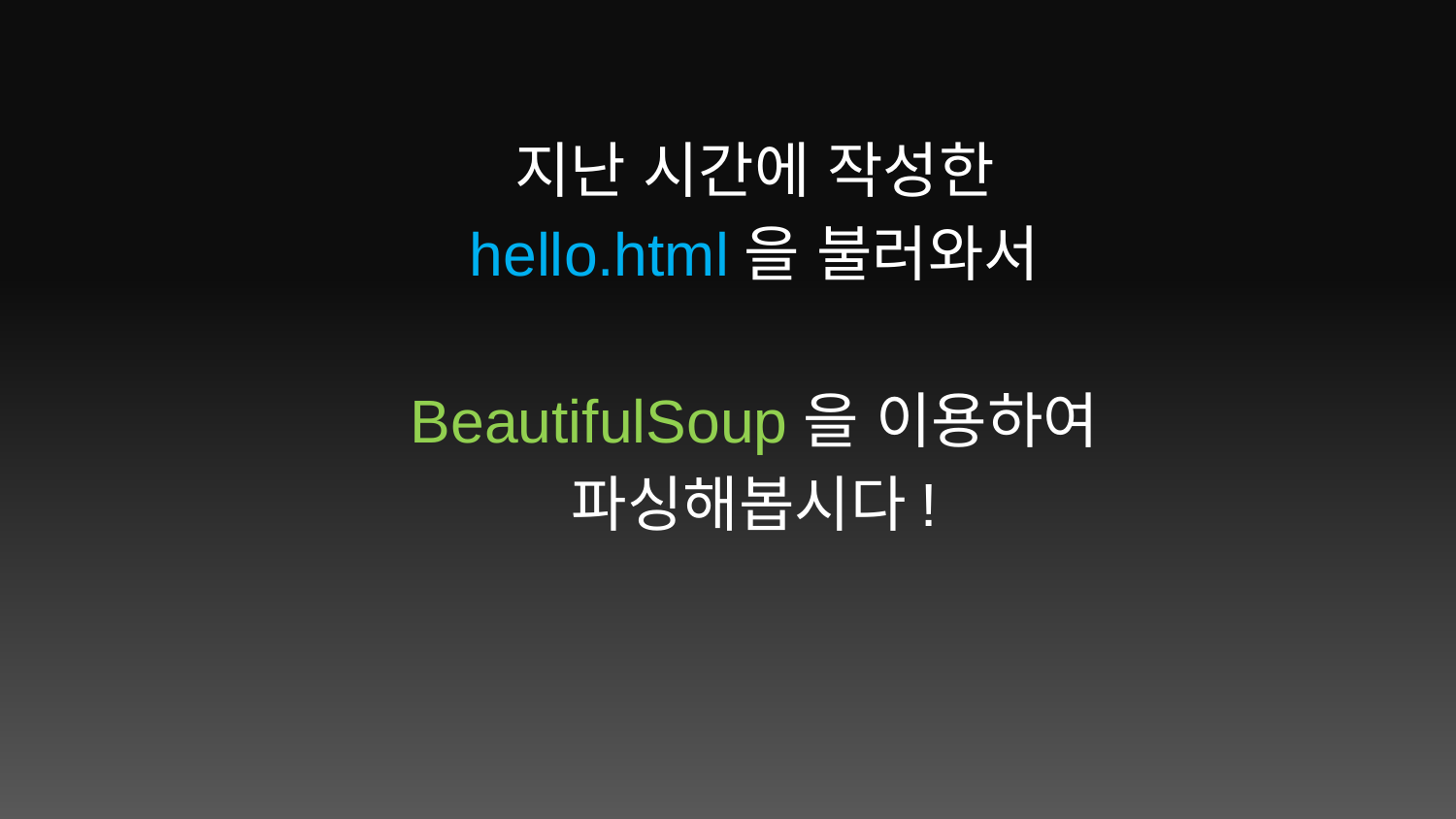

지난 시간에 작성한
hello.html을 불러와서

BeautifulSoup을 이용하여 파싱해봅시다!